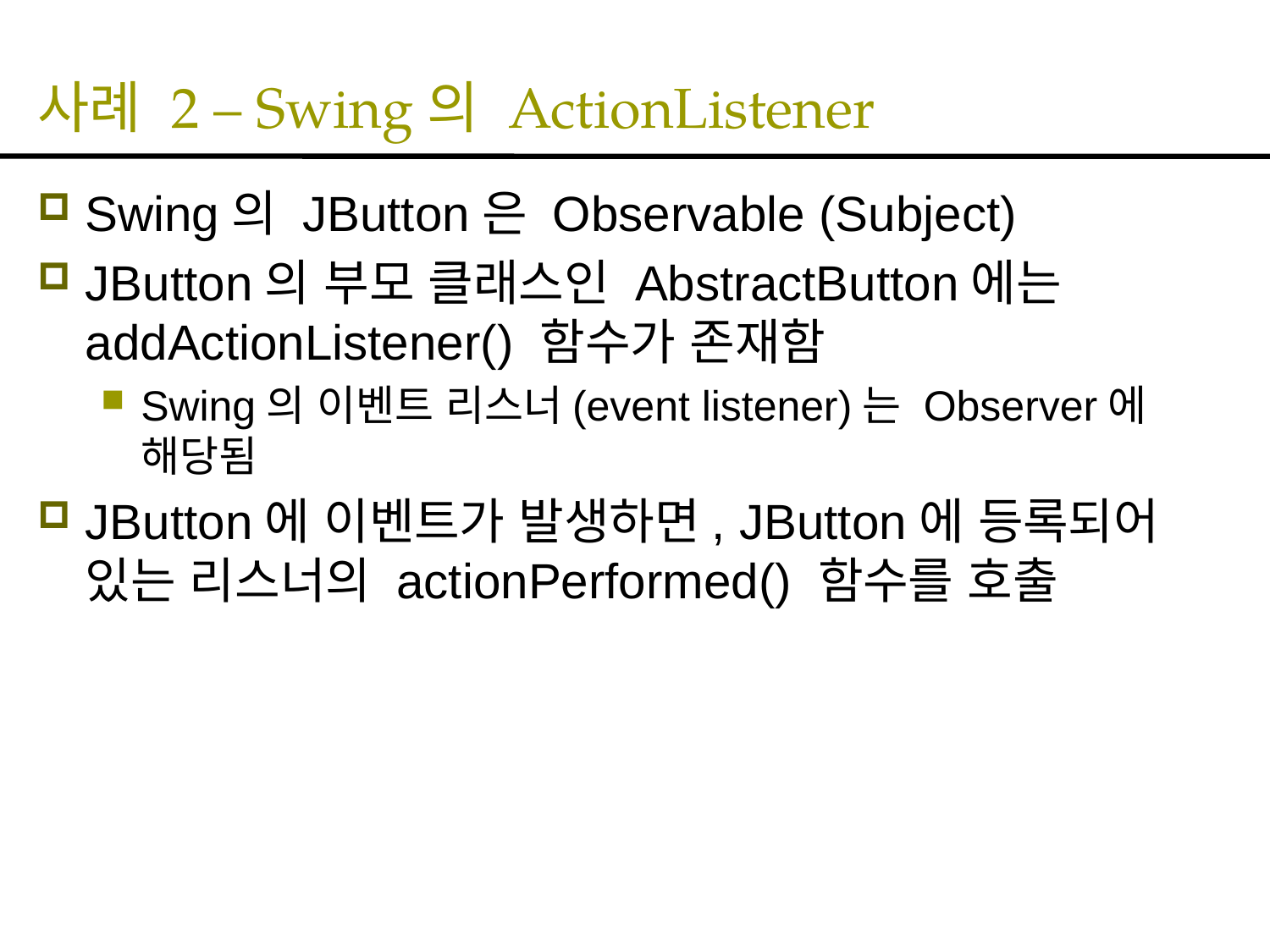

# 사례 2 – Swing의 ActionListener
Swing의 JButton은 Observable (Subject)
JButton의 부모 클래스인 AbstractButton에는 addActionListener() 함수가 존재함
Swing의 이벤트 리스너(event listener)는 Observer에 해당됨
JButton에 이벤트가 발생하면, JButton에 등록되어 있는 리스너의 actionPerformed() 함수를 호출